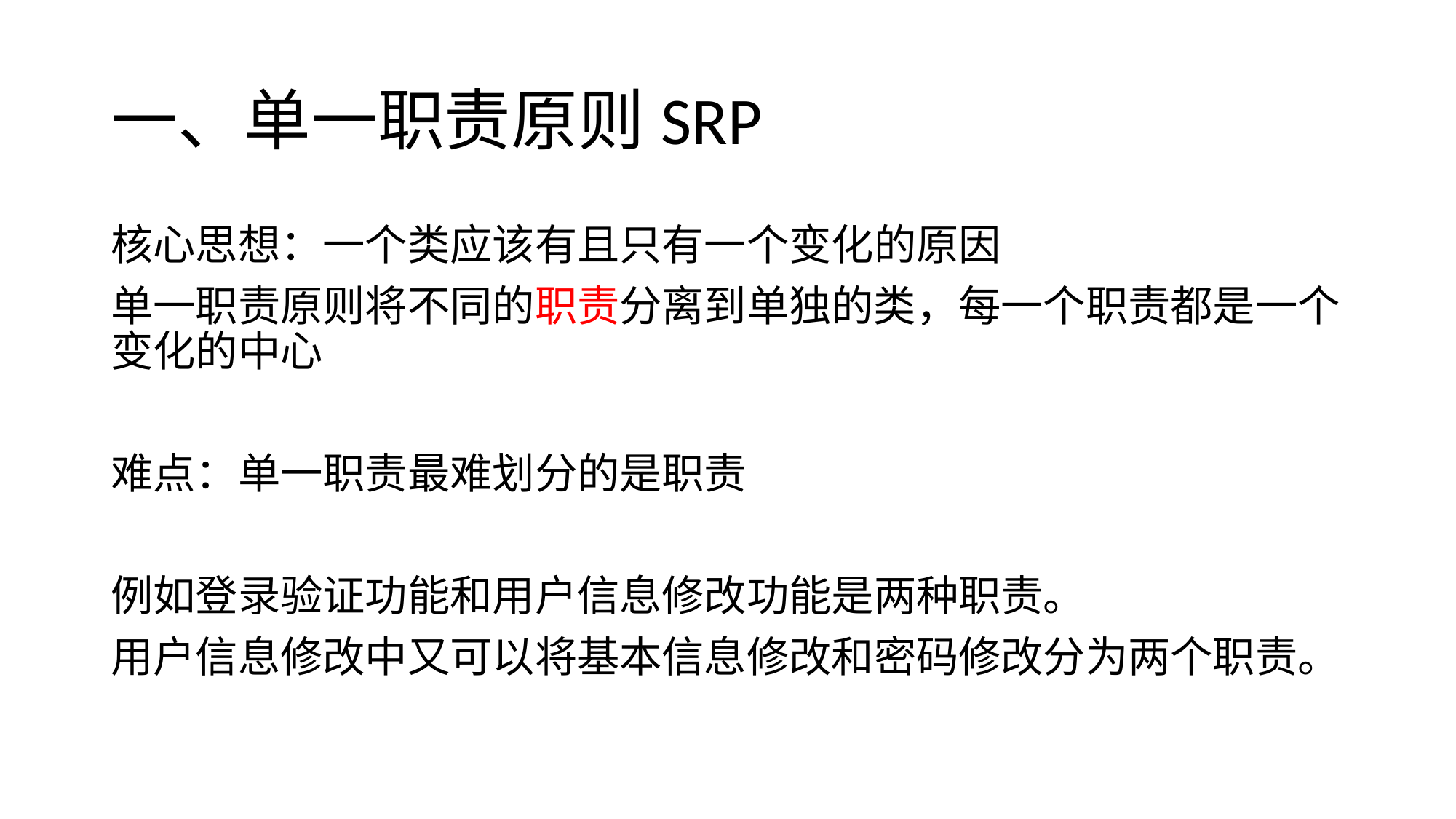

# 一、单一职责原则SRP
核心思想：一个类应该有且只有一个变化的原因
单一职责原则将不同的职责分离到单独的类，每一个职责都是一个变化的中心

难点：单一职责最难划分的是职责

例如登录验证功能和用户信息修改功能是两种职责。
用户信息修改中又可以将基本信息修改和密码修改分为两个职责。